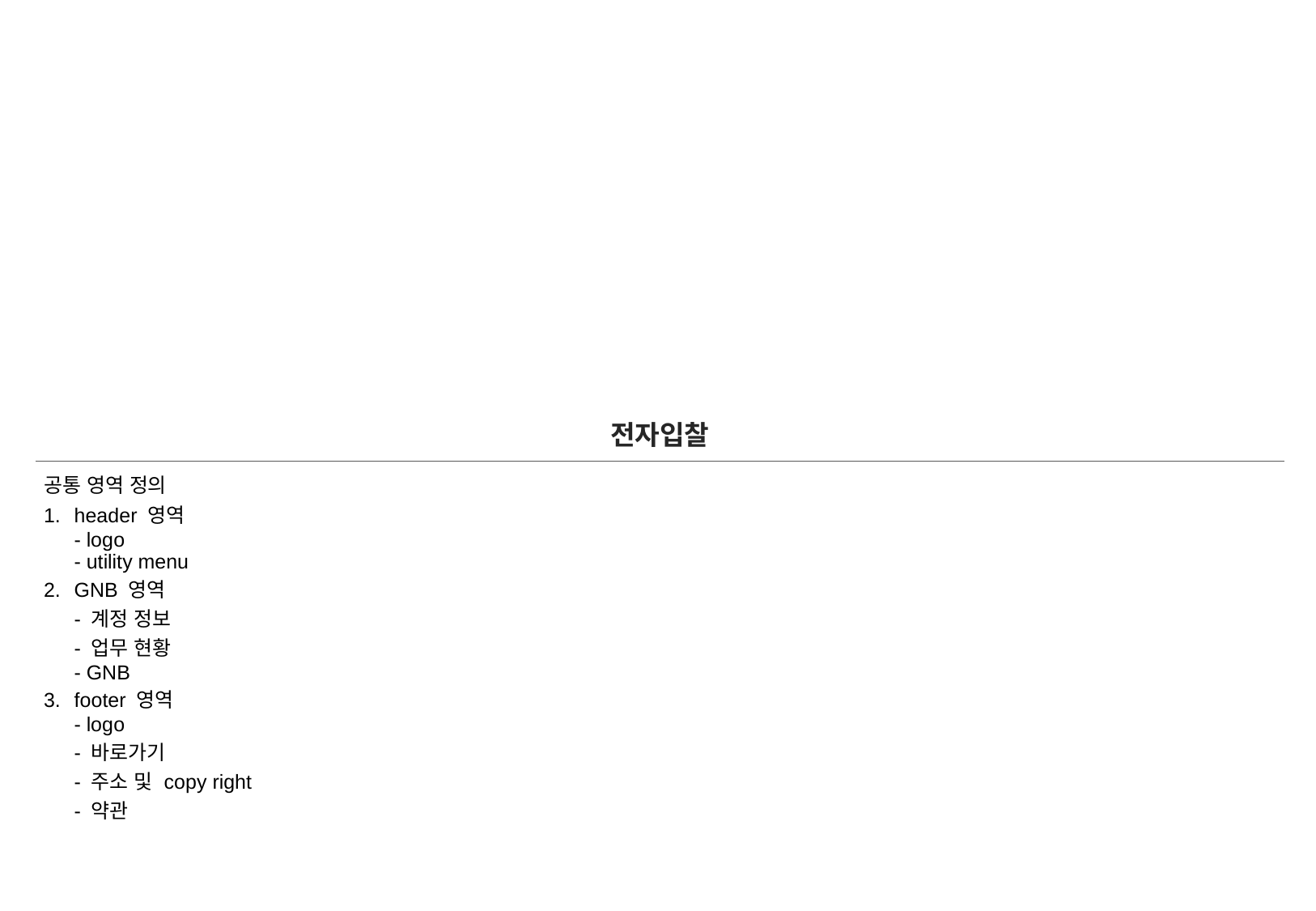

| 전자입찰 |
| --- |
| 공통 영역 정의 header 영역 - logo - utility menu GNB 영역 - 계정 정보 - 업무 현황 - GNB footer 영역 - logo - 바로가기 - 주소 및 copy right - 약관 |